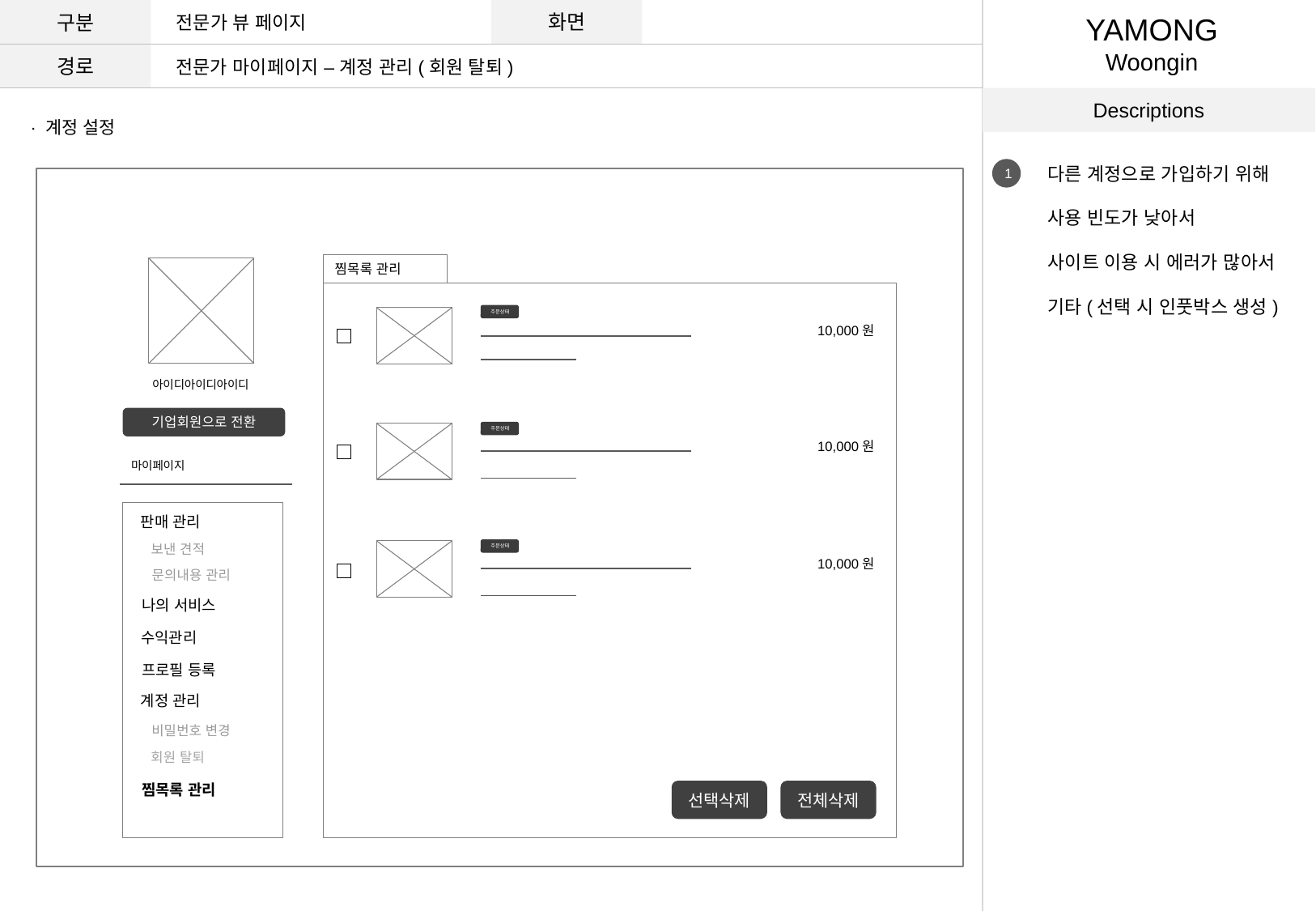

구분
화면
전문가 뷰 페이지
YAMONG
Woongin
경로
전문가 마이페이지 – 계정 관리(회원 탈퇴)
Descriptions
· 계정 설정
다른 계정으로 가입하기 위해

사용 빈도가 낮아서

사이트 이용 시 에러가 많아서

기타(선택 시 인풋박스 생성)
1

찜목록 관리

주문상태

10,000원

아이디아이디아이디

기업회원으로 전환
주문상태

10,000원

마이페이지

판매 관리
보낸 견적
주문상태

10,000원
문의내용 관리

나의 서비스
수익관리
프로필 등록
계정 관리
비밀번호 변경
회원 탈퇴
찜목록 관리
선택삭제
전체삭제